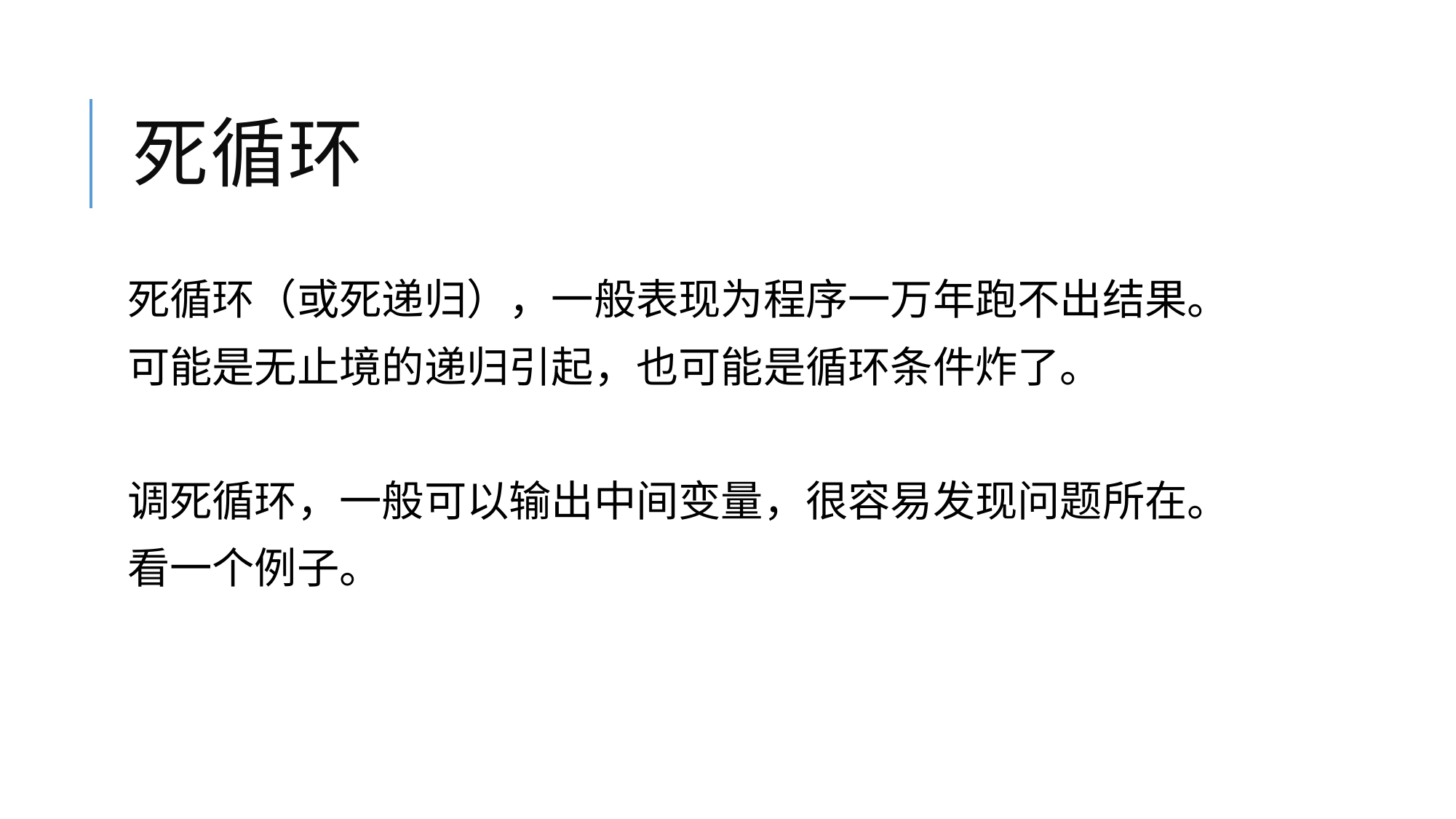

# 死循环
死循环（或死递归），一般表现为程序一万年跑不出结果。
可能是无止境的递归引起，也可能是循环条件炸了。

调死循环，一般可以输出中间变量，很容易发现问题所在。
看一个例子。